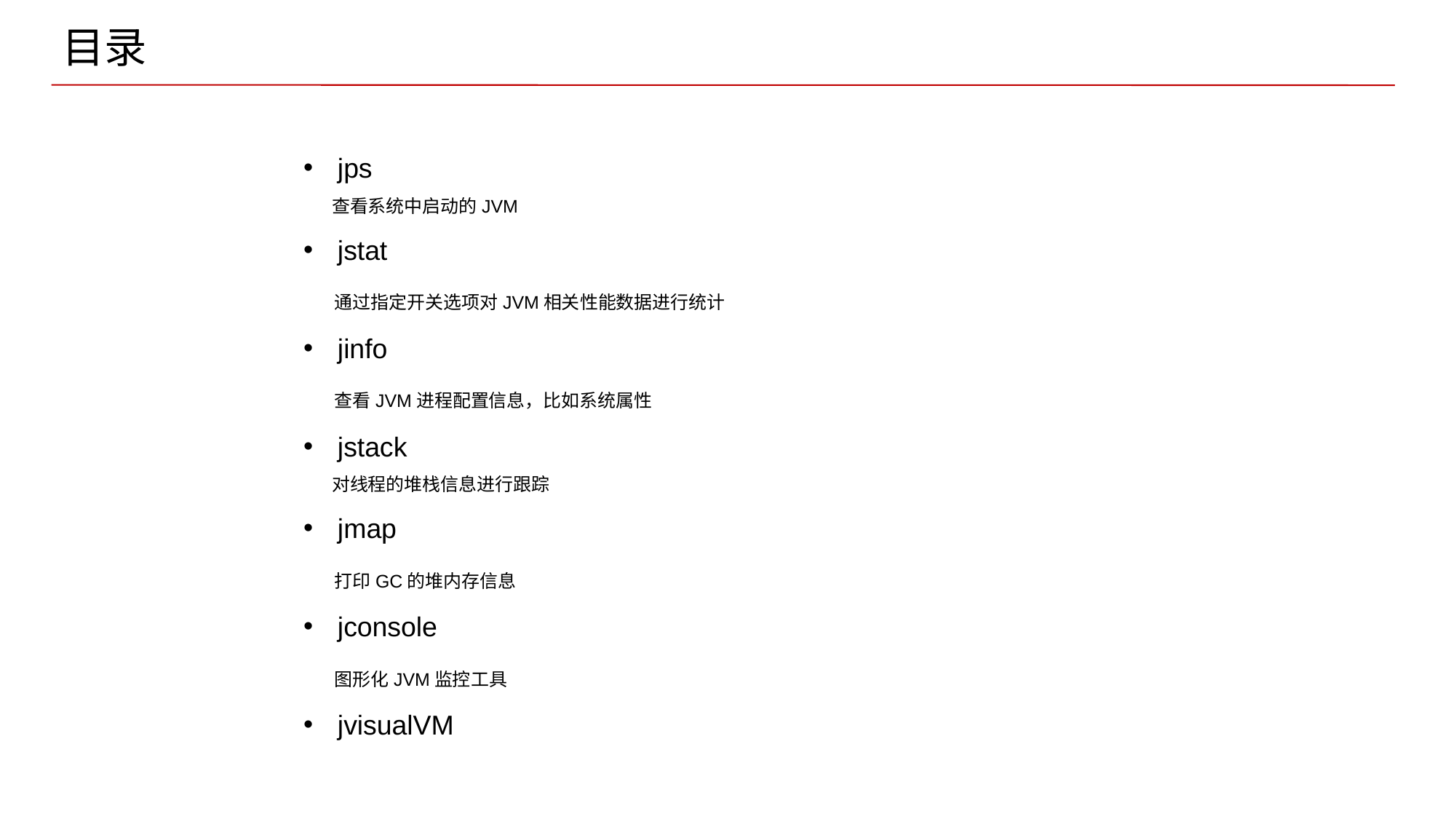

目录
jps
      查看系统中启动的JVM
jstat
    通过指定开关选项对JVM相关性能数据进行统计
jinfo
    查看JVM进程配置信息，比如系统属性
jstack
      对线程的堆栈信息进行跟踪
jmap
    打印GC的堆内存信息
jconsole
    图形化JVM监控工具
jvisualVM